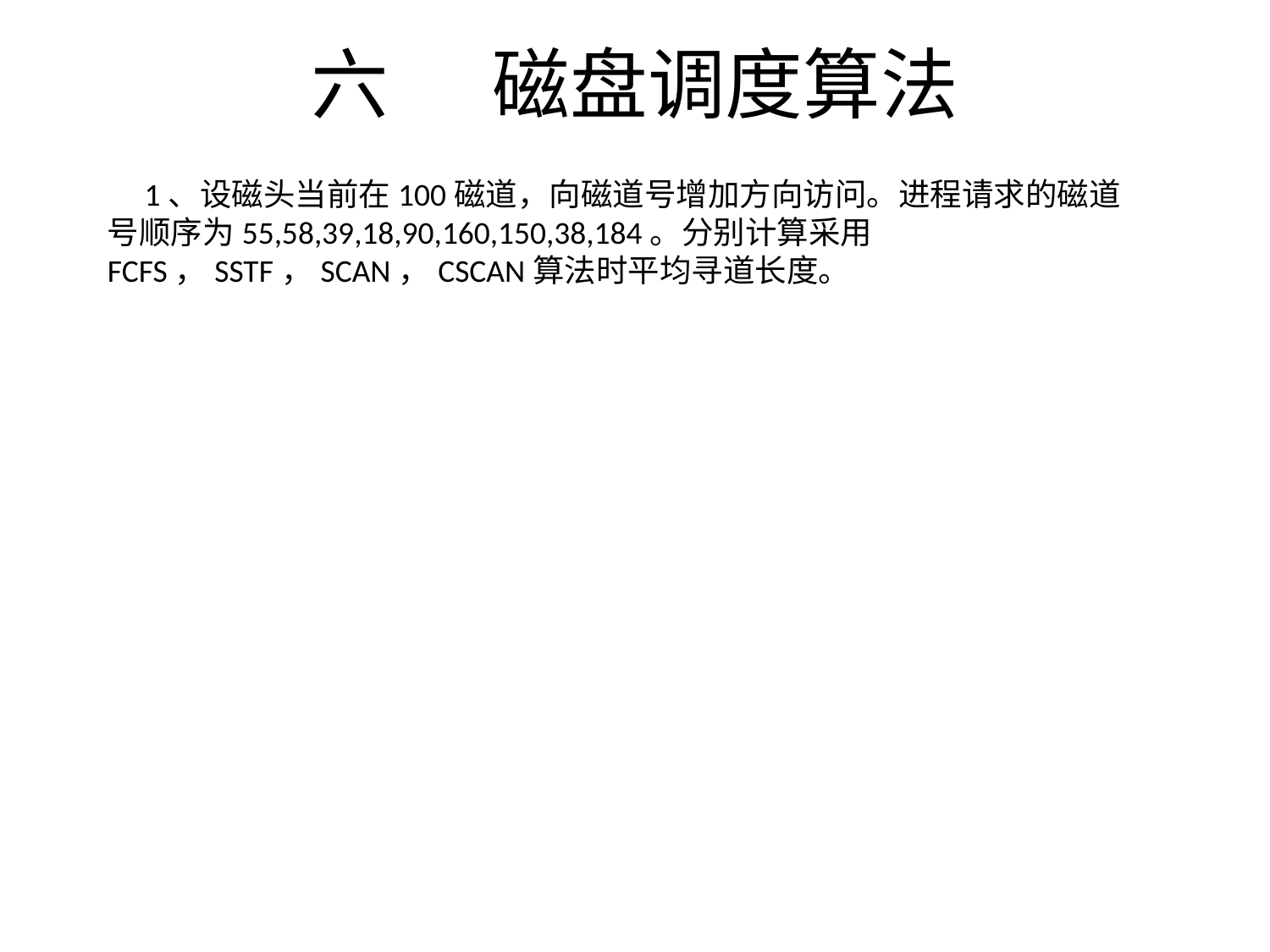

# 六      磁盘调度算法
1、设磁头当前在100磁道，向磁道号增加方向访问。进程请求的磁道号顺序为55,58,39,18,90,160,150,38,184。分别计算采用FCFS，SSTF，SCAN，CSCAN算法时平均寻道长度。